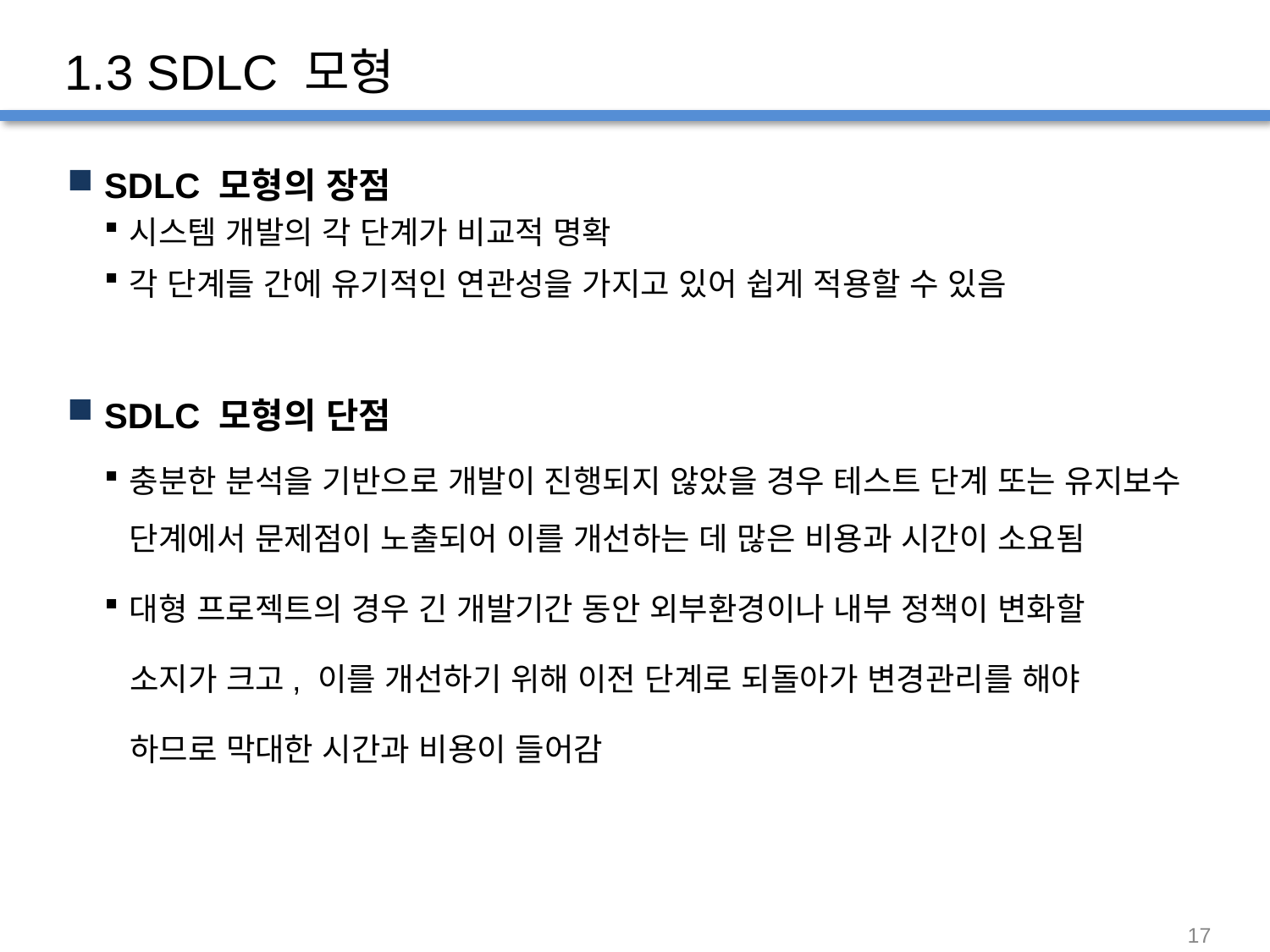

1.3 SDLC 모형
SDLC 모형의 장점
시스템 개발의 각 단계가 비교적 명확
각 단계들 간에 유기적인 연관성을 가지고 있어 쉽게 적용할 수 있음

SDLC 모형의 단점
충분한 분석을 기반으로 개발이 진행되지 않았을 경우 테스트 단계 또는 유지보수 단계에서 문제점이 노출되어 이를 개선하는 데 많은 비용과 시간이 소요됨
대형 프로젝트의 경우 긴 개발기간 동안 외부환경이나 내부 정책이 변화할
  소지가 크고, 이를 개선하기 위해 이전 단계로 되돌아가 변경관리를 해야
  하므로 막대한 시간과 비용이 들어감
17